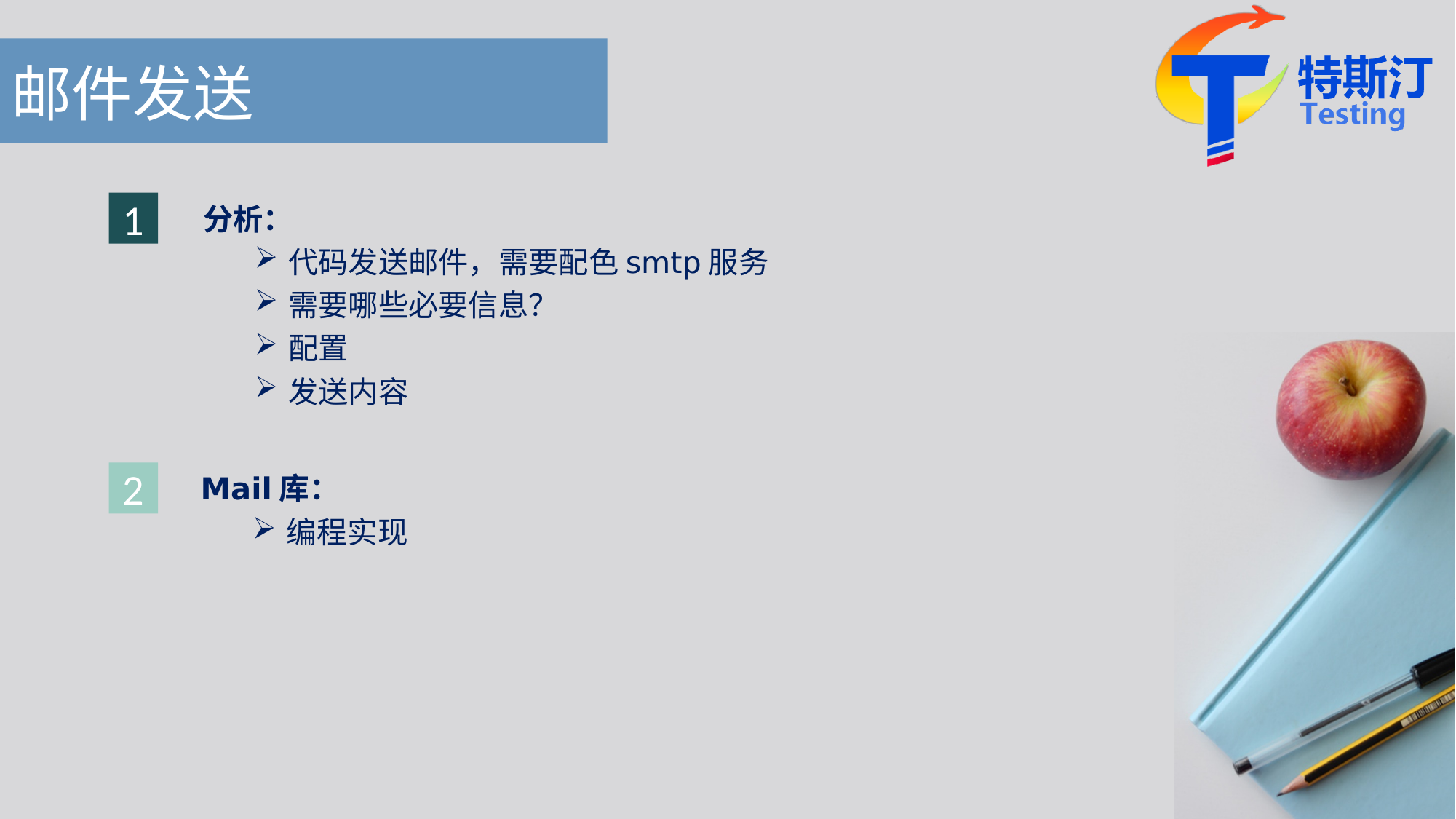

# 邮件发送
分析：
代码发送邮件，需要配色smtp服务
需要哪些必要信息？
配置
发送内容
1
Mail库：
编程实现
2